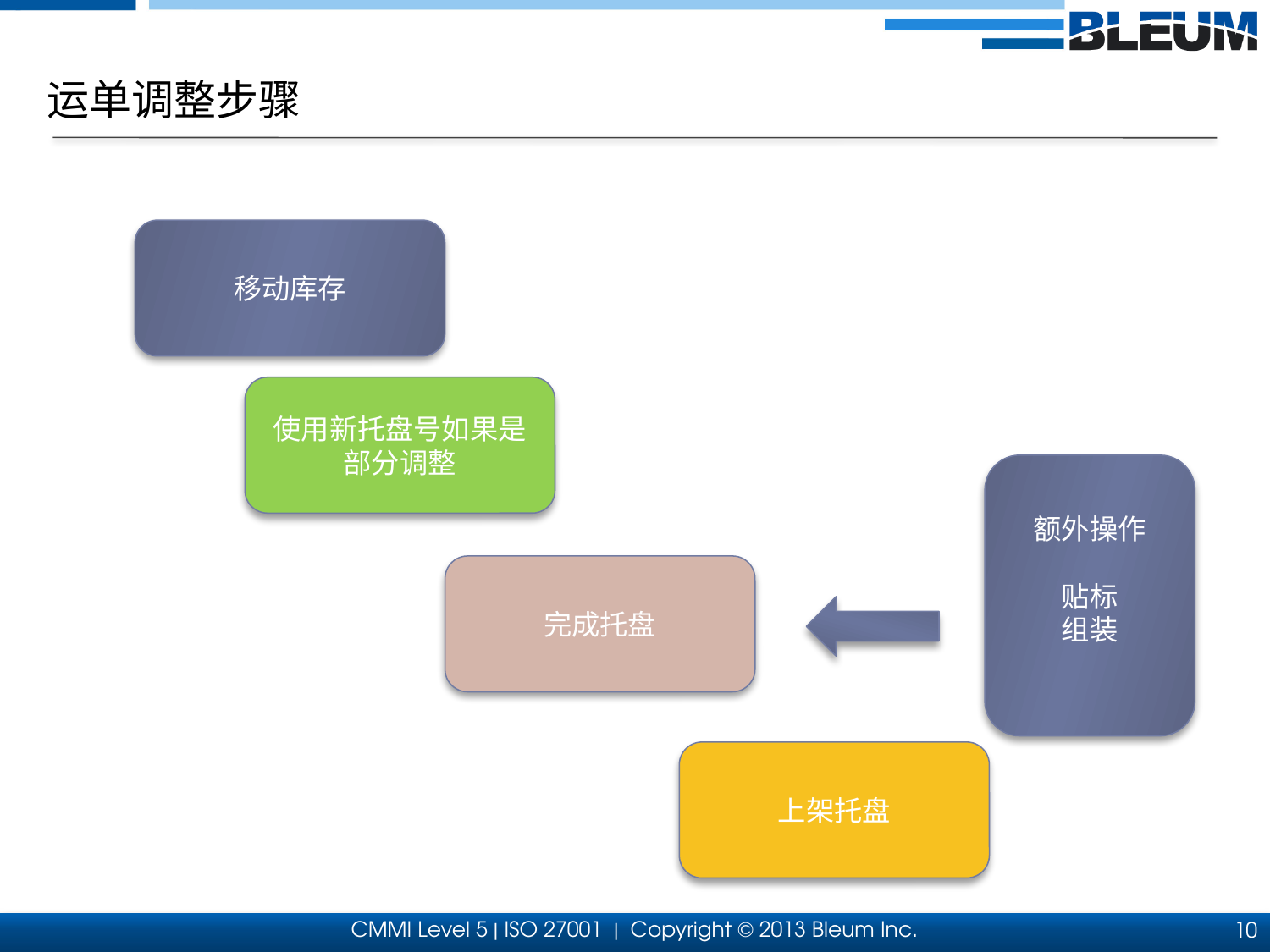

运单调整步骤

移动库存
使用新托盘号如果是部分调整
额外操作

贴标
组装

完成托盘

上架托盘
10